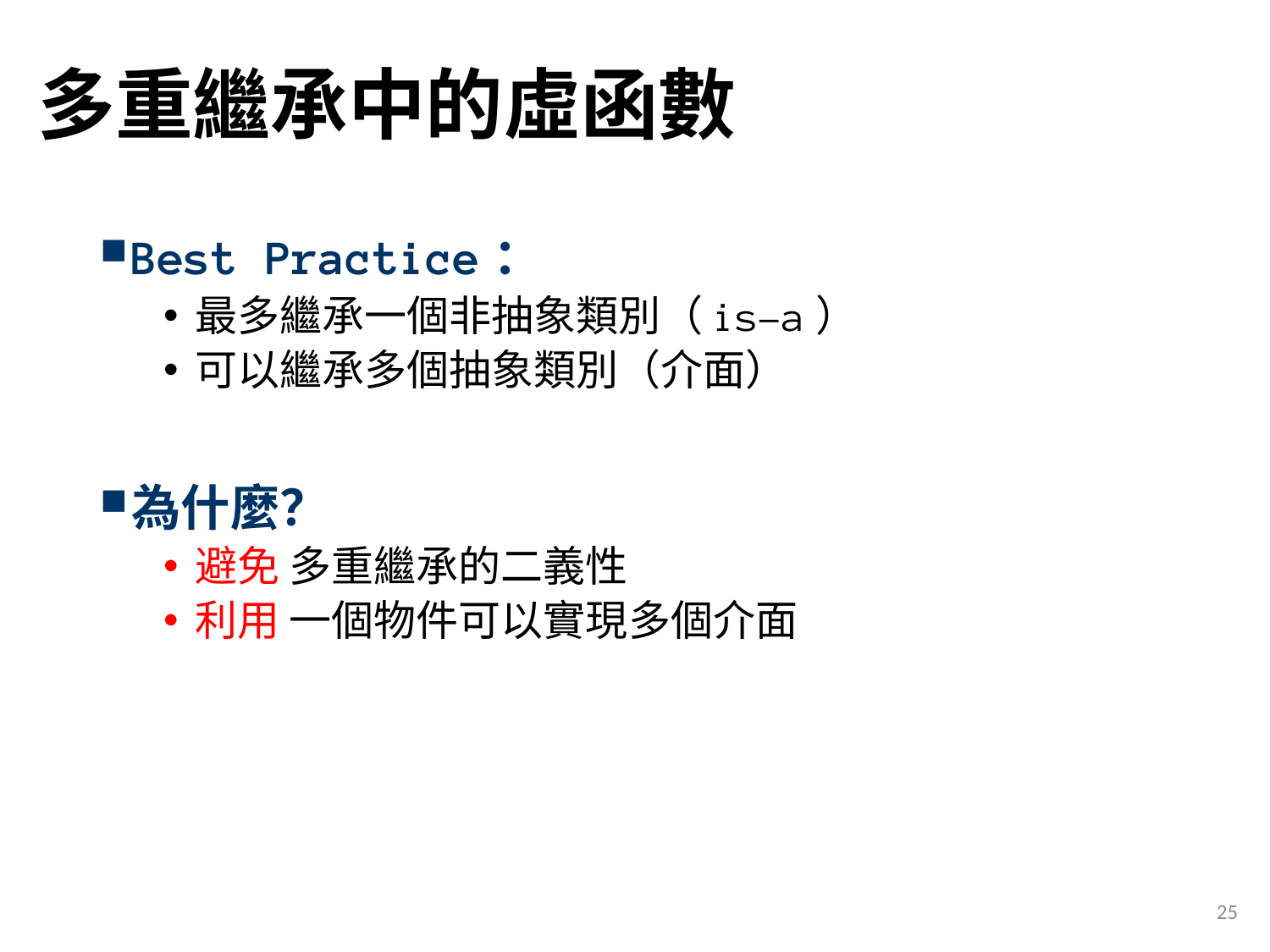

# 多重繼承中的虛函數
Best Practice：
最多繼承一個非抽象類別（is-a）
可以繼承多個抽象類別（介面）

為什麼？
避免 多重繼承的二義性
利用 一個物件可以實現多個介面
25